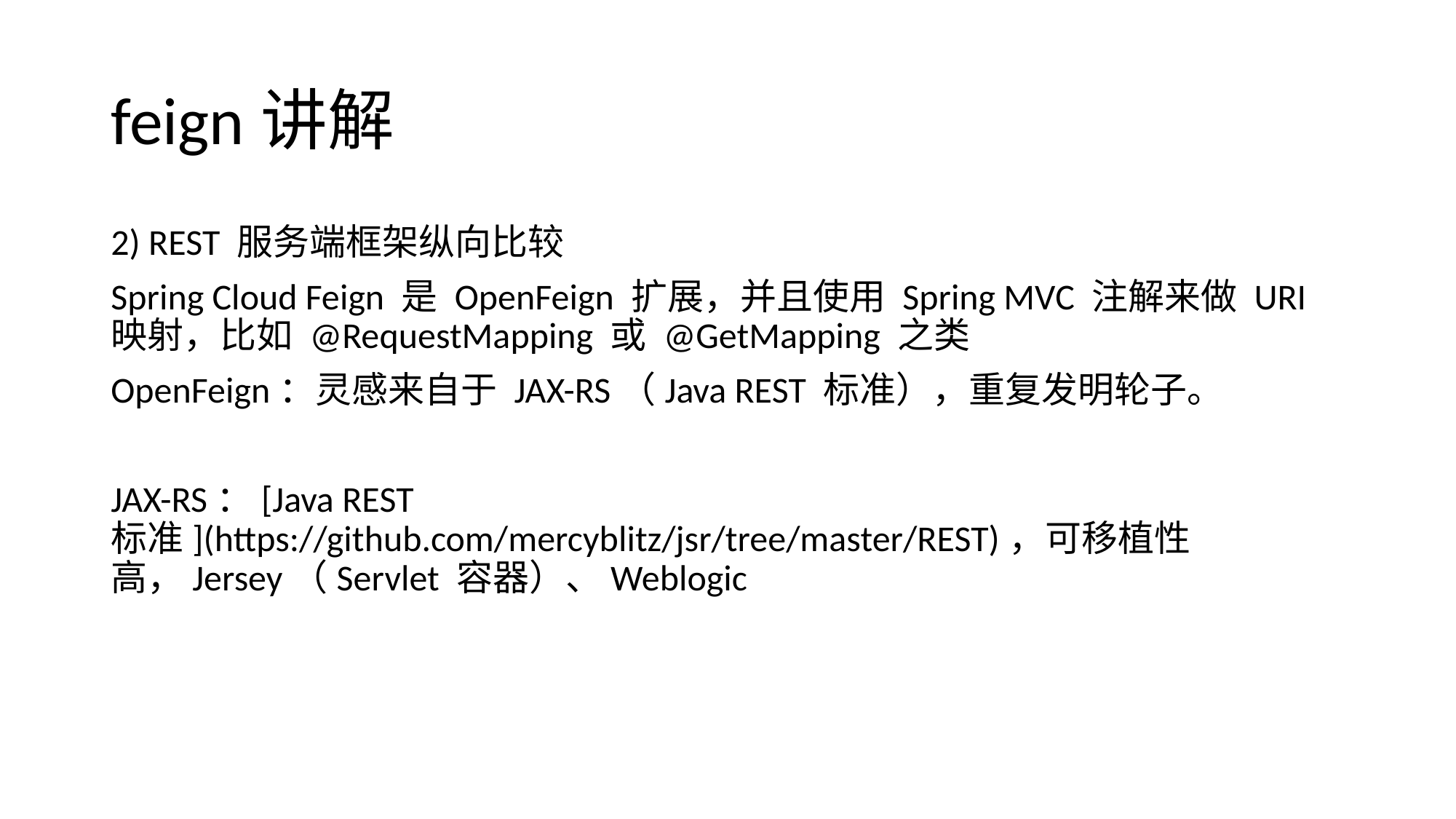

# feign讲解
2) REST 服务端框架纵向比较
Spring Cloud Feign 是 OpenFeign 扩展，并且使用 Spring MVC 注解来做 URI 映射，比如 @RequestMapping 或 @GetMapping 之类
OpenFeign：灵感来自于 JAX-RS（Java REST 标准），重复发明轮子。

JAX-RS：[Java REST 标准](https://github.com/mercyblitz/jsr/tree/master/REST)，可移植性高，Jersey（Servlet 容器）、Weblogic